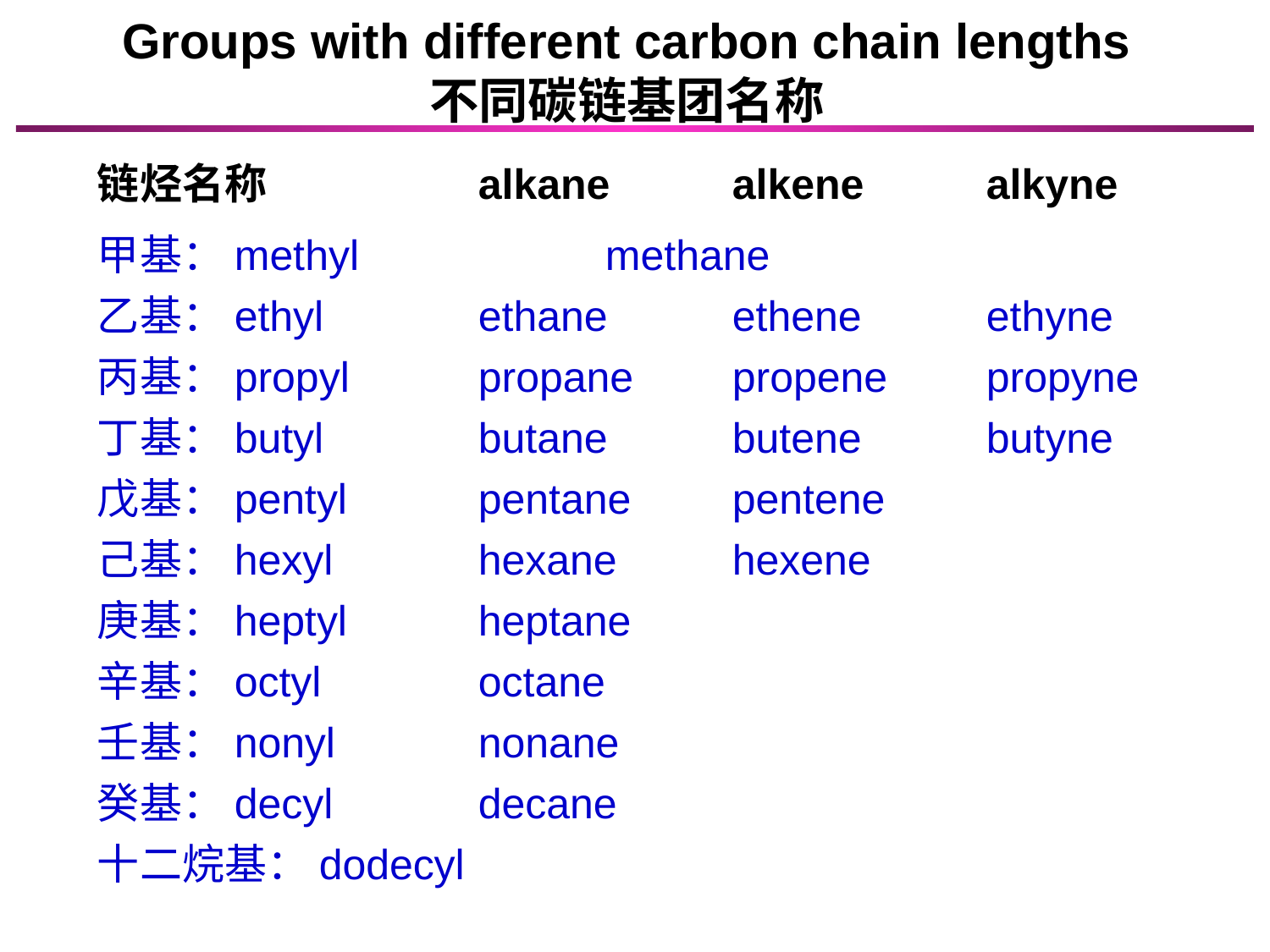

Groups with different carbon chain lengths
不同碳链基团名称

链烃名称		alkane	alkene	alkyne
甲基：methyl		methane
乙基：ethyl		ethane	ethene	ethyne
丙基：propyl		propane	propene	propyne
丁基：butyl		butane	butene	butyne
戊基：pentyl		pentane	pentene
己基：hexyl		hexane	hexene
庚基：heptyl		heptane
辛基：octyl		octane
壬基：nonyl		nonane
癸基：decyl		decane
十二烷基：dodecyl